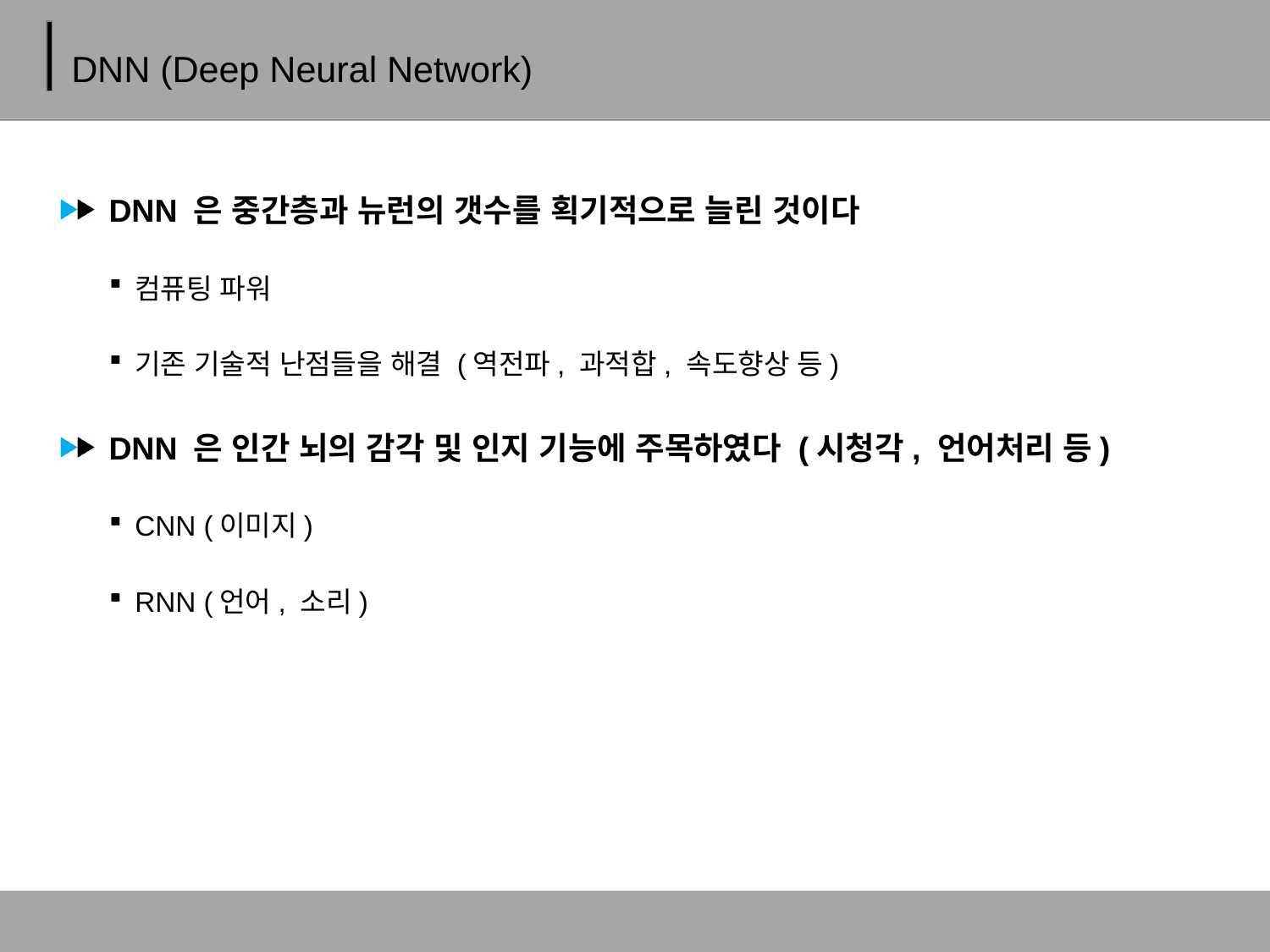

# DNN (Deep Neural Network)
DNN 은 중간층과 뉴런의 갯수를 획기적으로 늘린 것이다
컴퓨팅 파워
기존 기술적 난점들을 해결 (역전파, 과적합, 속도향상 등)
DNN 은 인간 뇌의 감각 및 인지 기능에 주목하였다 (시청각, 언어처리 등)
CNN (이미지)
RNN (언어, 소리)